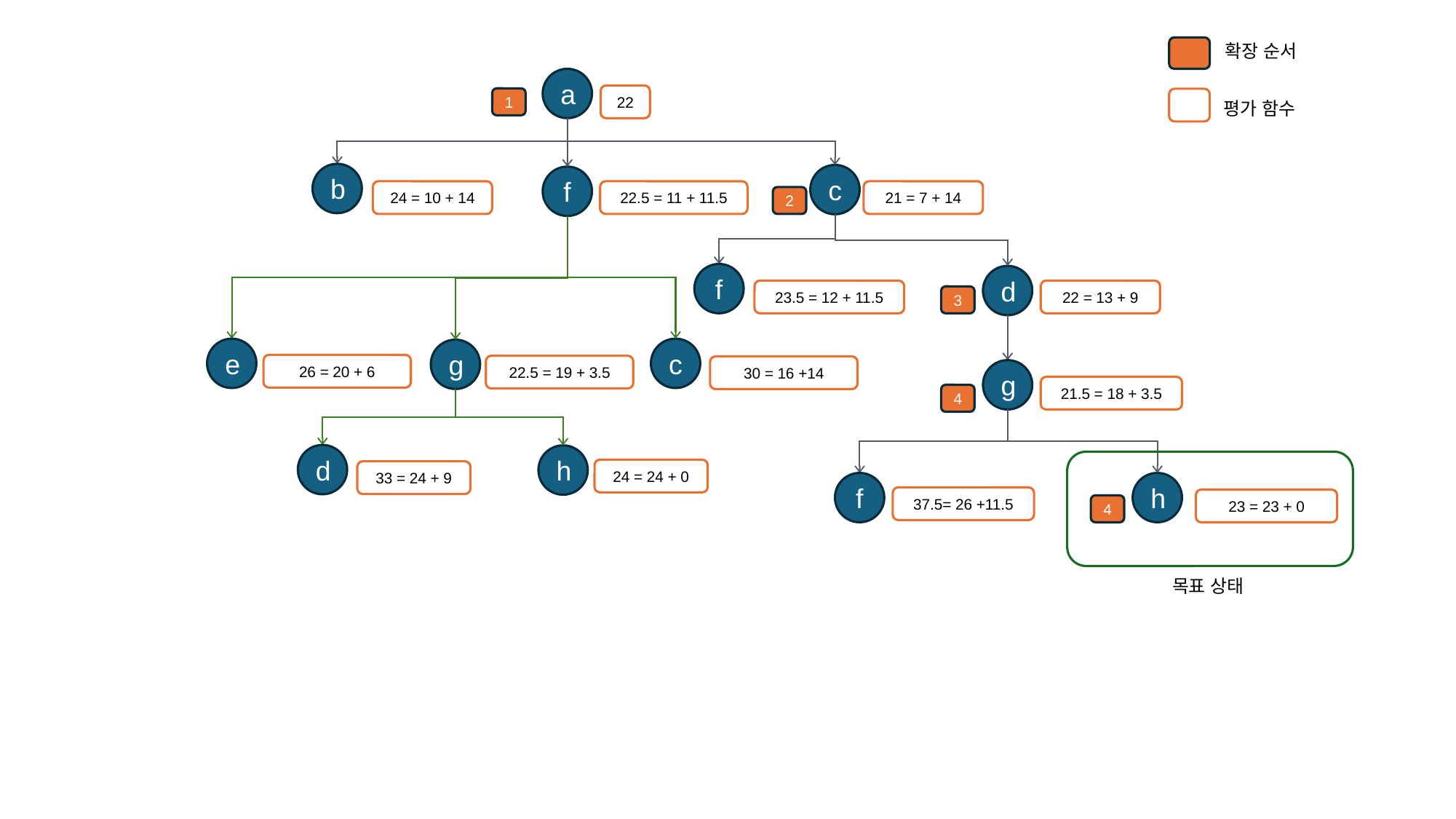

확장 순서

a
22
1

평가 함수
b
c
f
24 = 10 + 14
22.5 = 11 + 11.5
21 = 7 + 14
2
f
d
23.5 = 12 + 11.5
22 = 13 + 9
3
c
e
g
26 = 20 + 6
22.5 = 19 + 3.5
30 = 16 +14
g
21.5 = 18 + 3.5
4
d
h

24 = 24 + 0
33 = 24 + 9
f
h
37.5= 26 +11.5
23 = 23 + 0
4
목표 상태